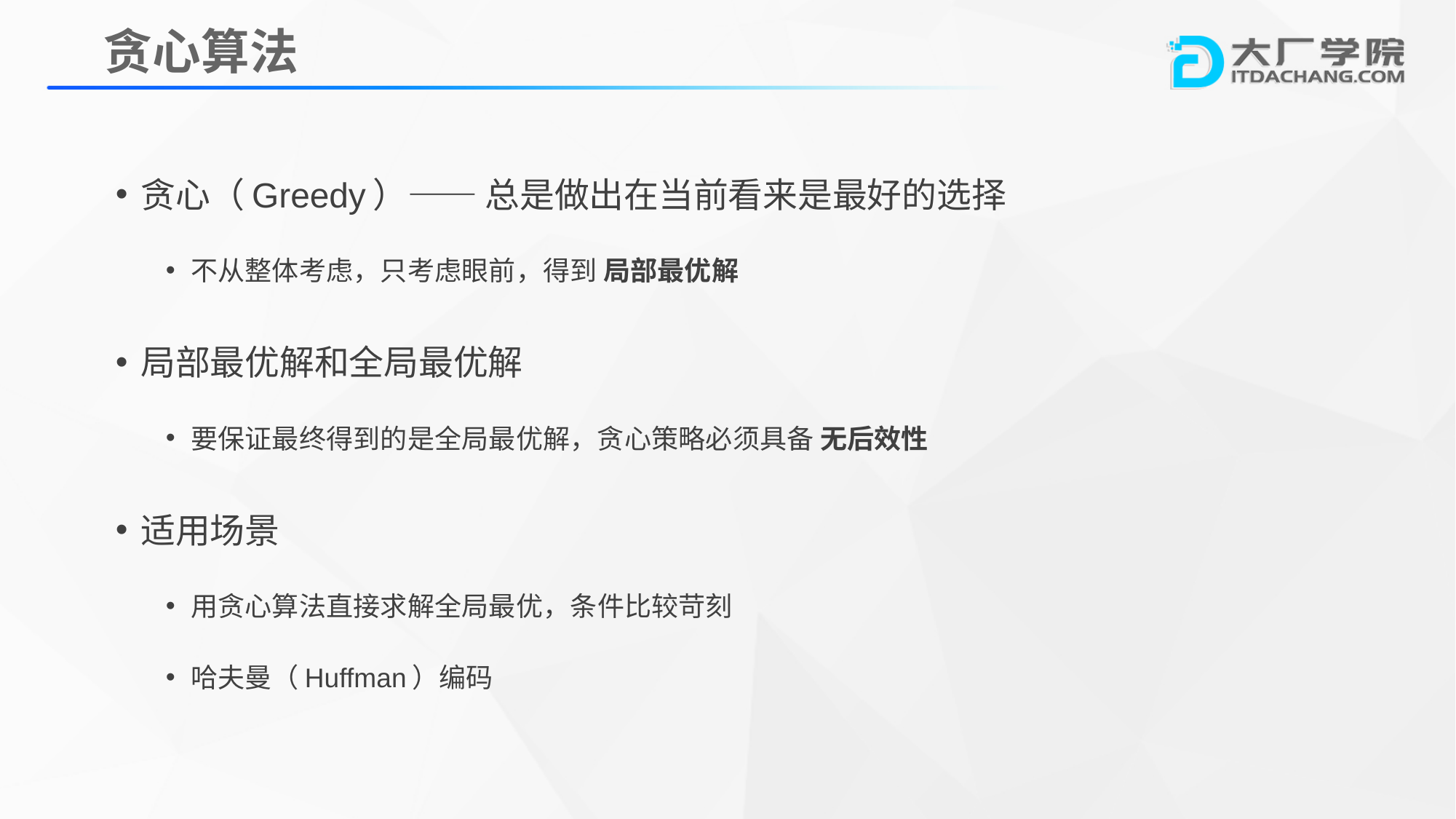

贪心算法
贪心（Greedy）—— 总是做出在当前看来是最好的选择
不从整体考虑，只考虑眼前，得到 局部最优解
局部最优解和全局最优解
要保证最终得到的是全局最优解，贪心策略必须具备 无后效性
适用场景
用贪心算法直接求解全局最优，条件比较苛刻
哈夫曼（Huffman）编码